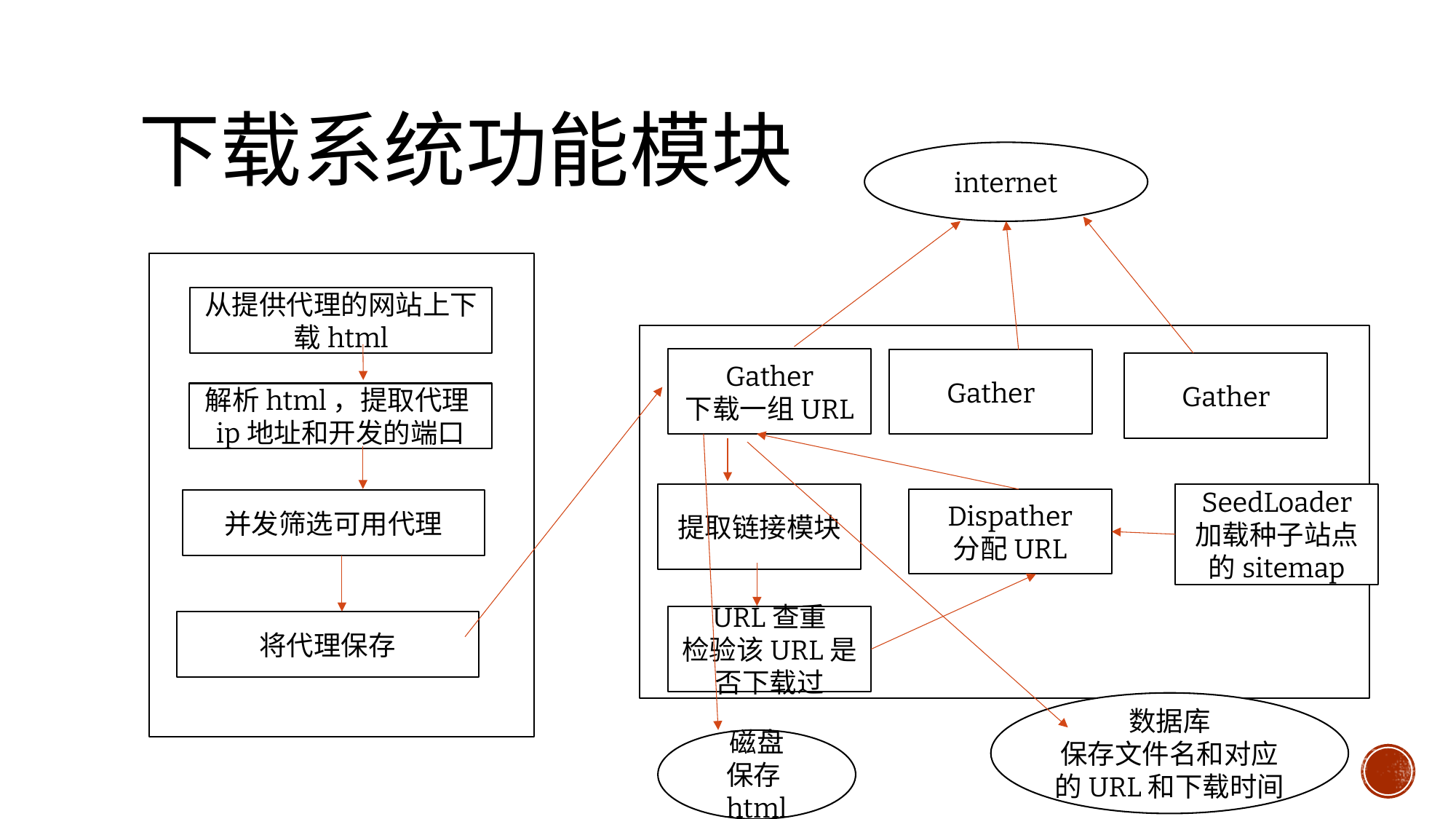

# 下载系统功能模块
internet

从提供代理的网站上下载html

Gather
下载一组URL
Gather
Gather
解析html，提取代理ip地址和开发的端口
提取链接模块
SeedLoader
加载种子站点的sitemap
Dispather
分配URL
并发筛选可用代理
URL查重
检验该URL是否下载过
将代理保存
数据库
保存文件名和对应的URL和下载时间
磁盘
保存html